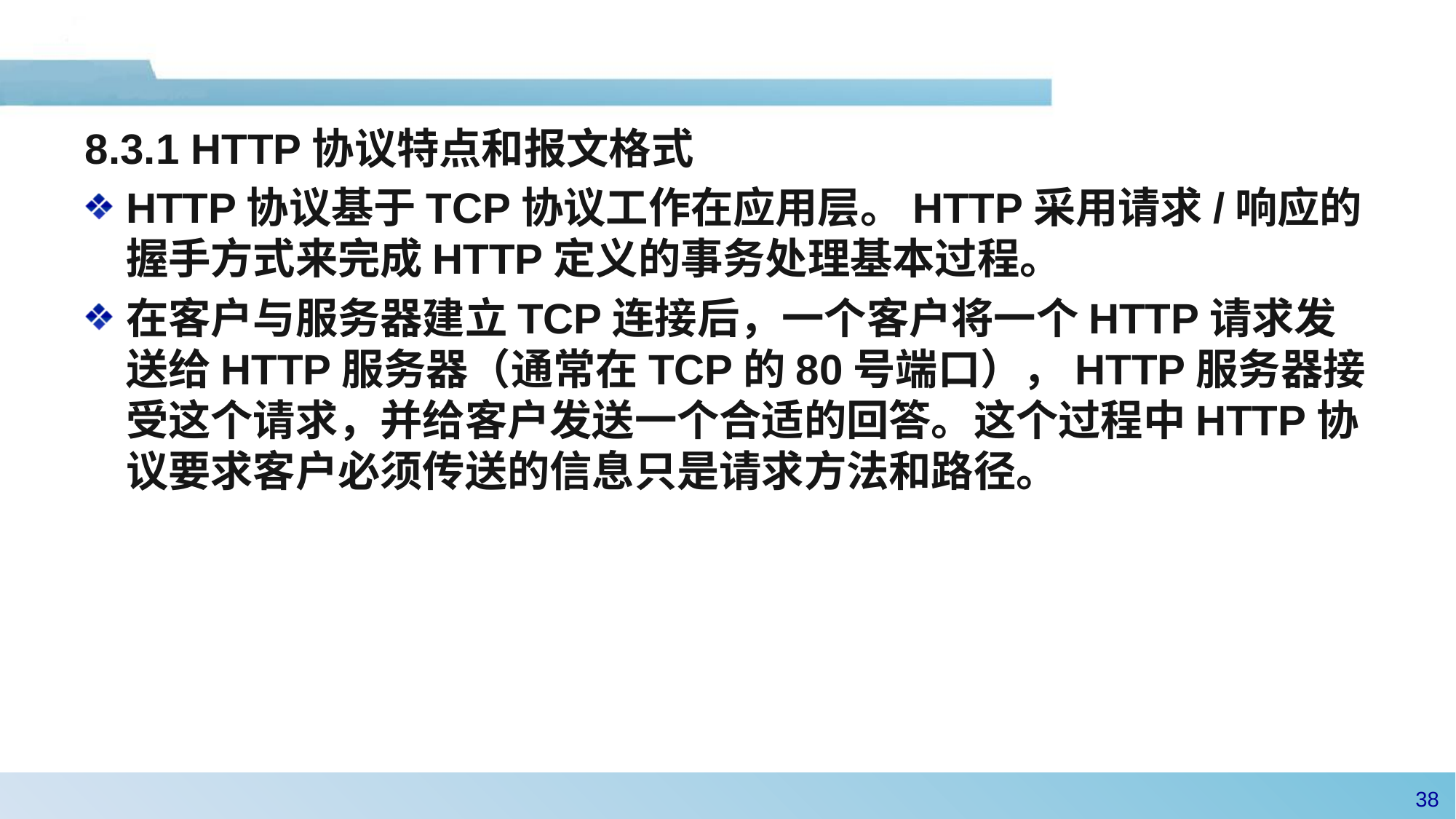

#
8.3.1 HTTP协议特点和报文格式
HTTP协议基于TCP协议工作在应用层。HTTP采用请求/响应的握手方式来完成HTTP定义的事务处理基本过程。
在客户与服务器建立TCP连接后，一个客户将一个HTTP请求发送给HTTP服务器（通常在TCP的80号端口），HTTP服务器接受这个请求，并给客户发送一个合适的回答。这个过程中HTTP协议要求客户必须传送的信息只是请求方法和路径。
38